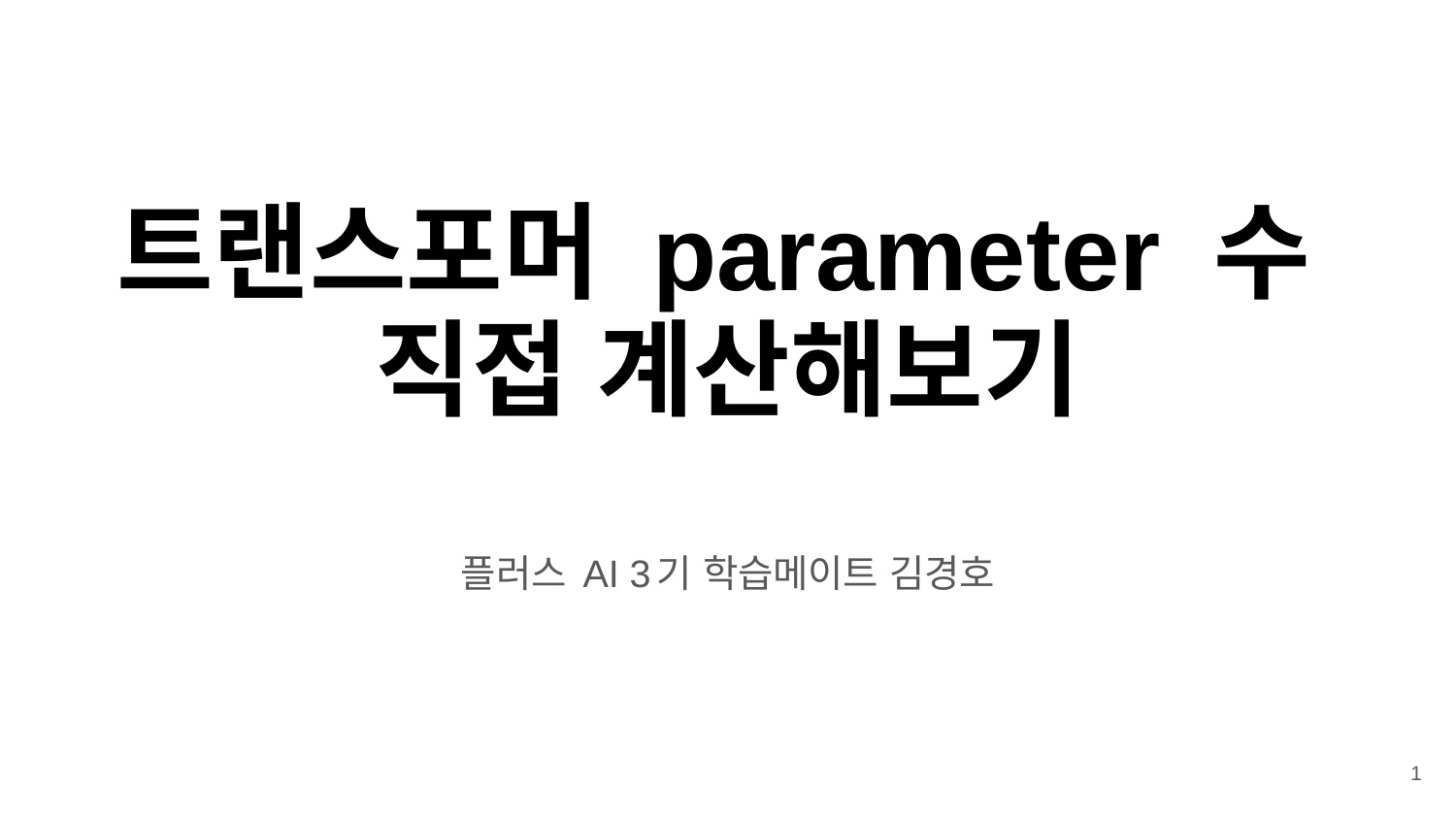

# 트랜스포머 parameter 수 직접 계산해보기
플러스 AI 3기 학습메이트 김경호

1